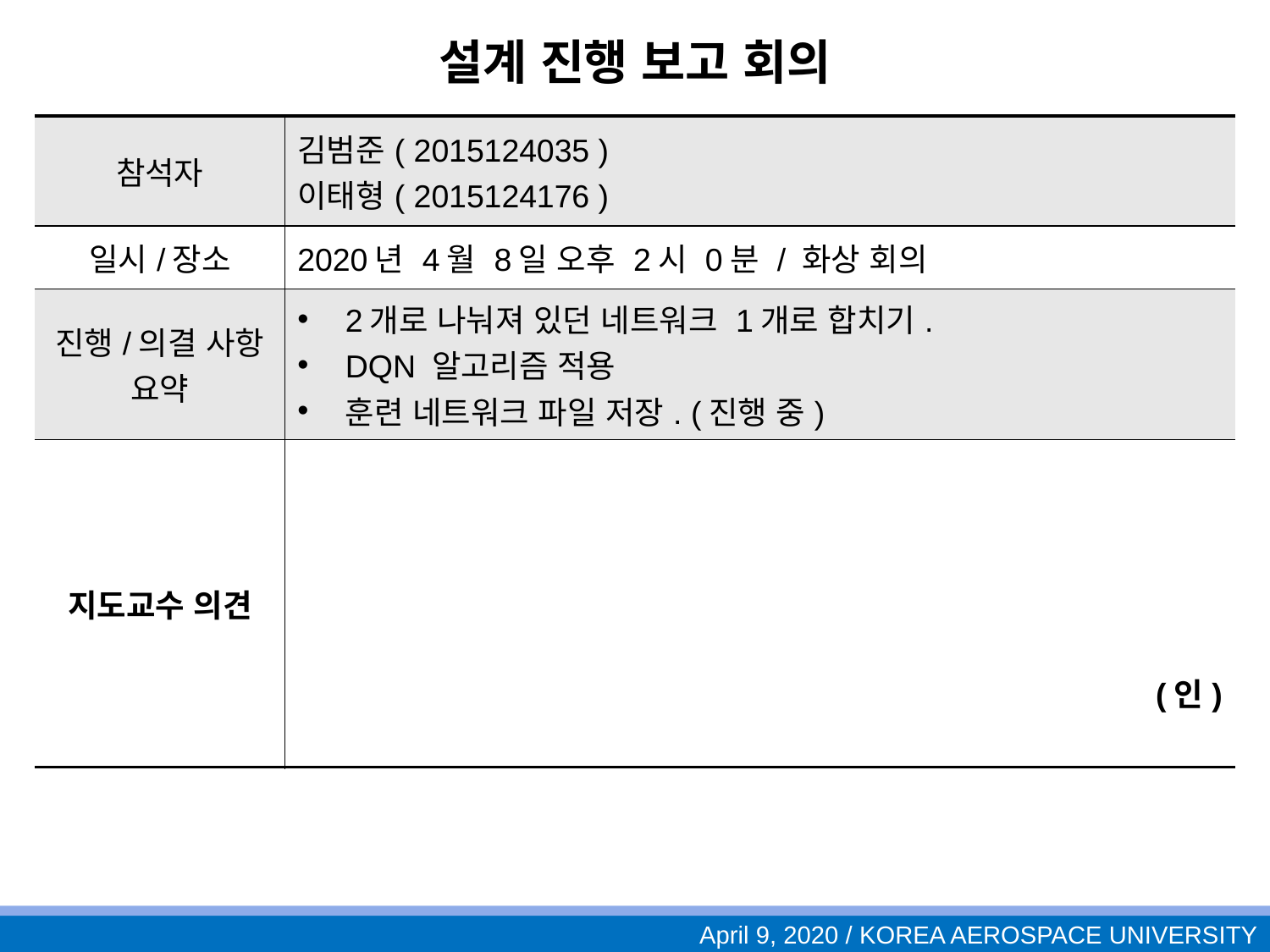

# 설계 진행 보고 회의
| 참석자 | 김범준( 2015124035 ) 이태형( 2015124176 ) |
| --- | --- |
| 일시/장소 | 2020년 4월 8일 오후 2시 0분 / 화상 회의 |
| 진행/의결 사항 요약 | 2개로 나눠져 있던 네트워크 1개로 합치기. DQN 알고리즘 적용 훈련 네트워크 파일 저장. (진행 중) |
| 지도교수 의견 | (인) |